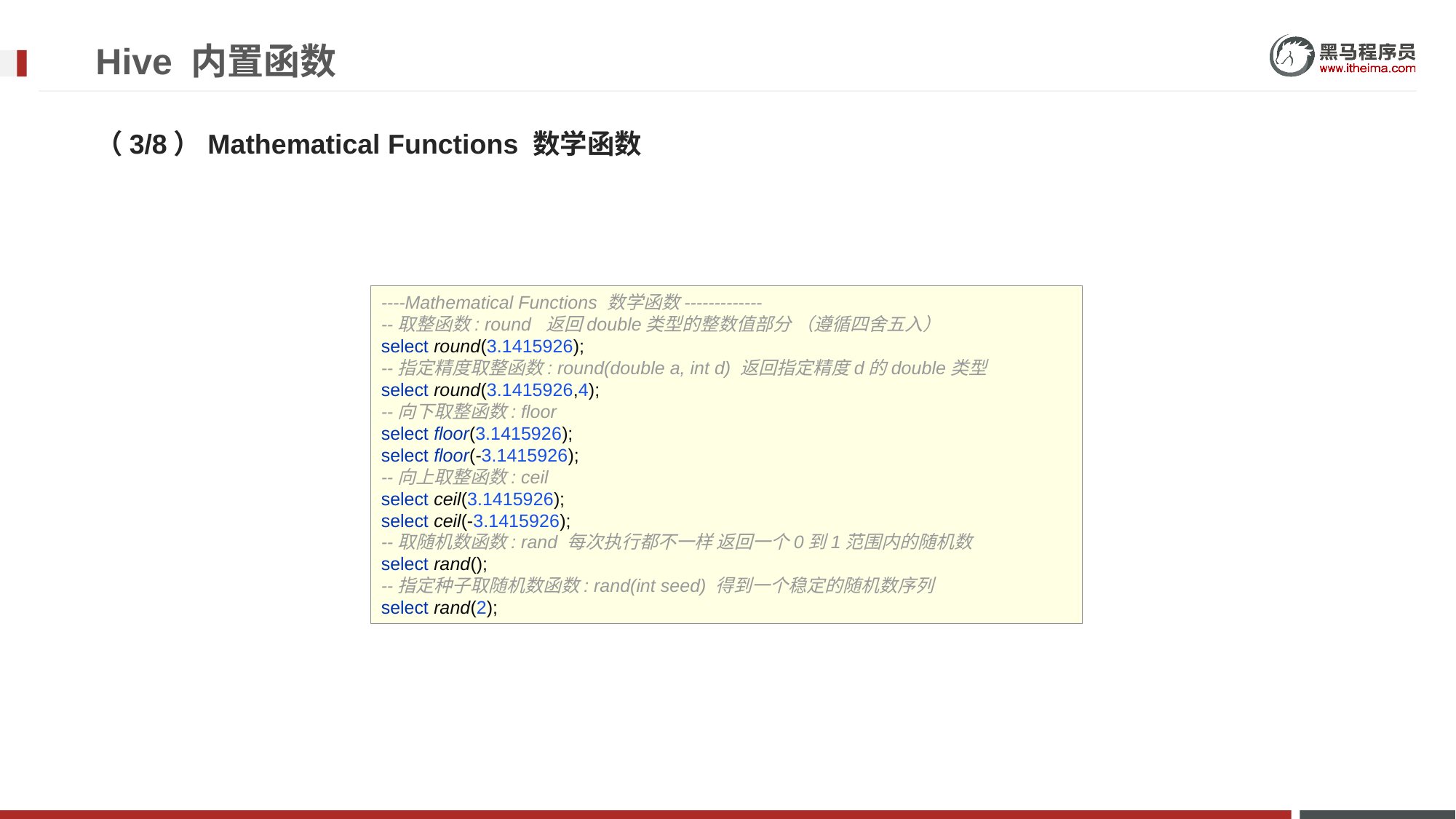

# Hive 内置函数
（3/8）Mathematical Functions 数学函数
----Mathematical Functions 数学函数-------------
--取整函数: round  返回double类型的整数值部分 （遵循四舍五入）
select round(3.1415926);
--指定精度取整函数: round(double a, int d) 返回指定精度d的double类型
select round(3.1415926,4);
--向下取整函数: floor
select floor(3.1415926);
select floor(-3.1415926);
--向上取整函数: ceil
select ceil(3.1415926);
select ceil(-3.1415926);
--取随机数函数: rand 每次执行都不一样 返回一个0到1范围内的随机数
select rand();
--指定种子取随机数函数: rand(int seed) 得到一个稳定的随机数序列
select rand(2);